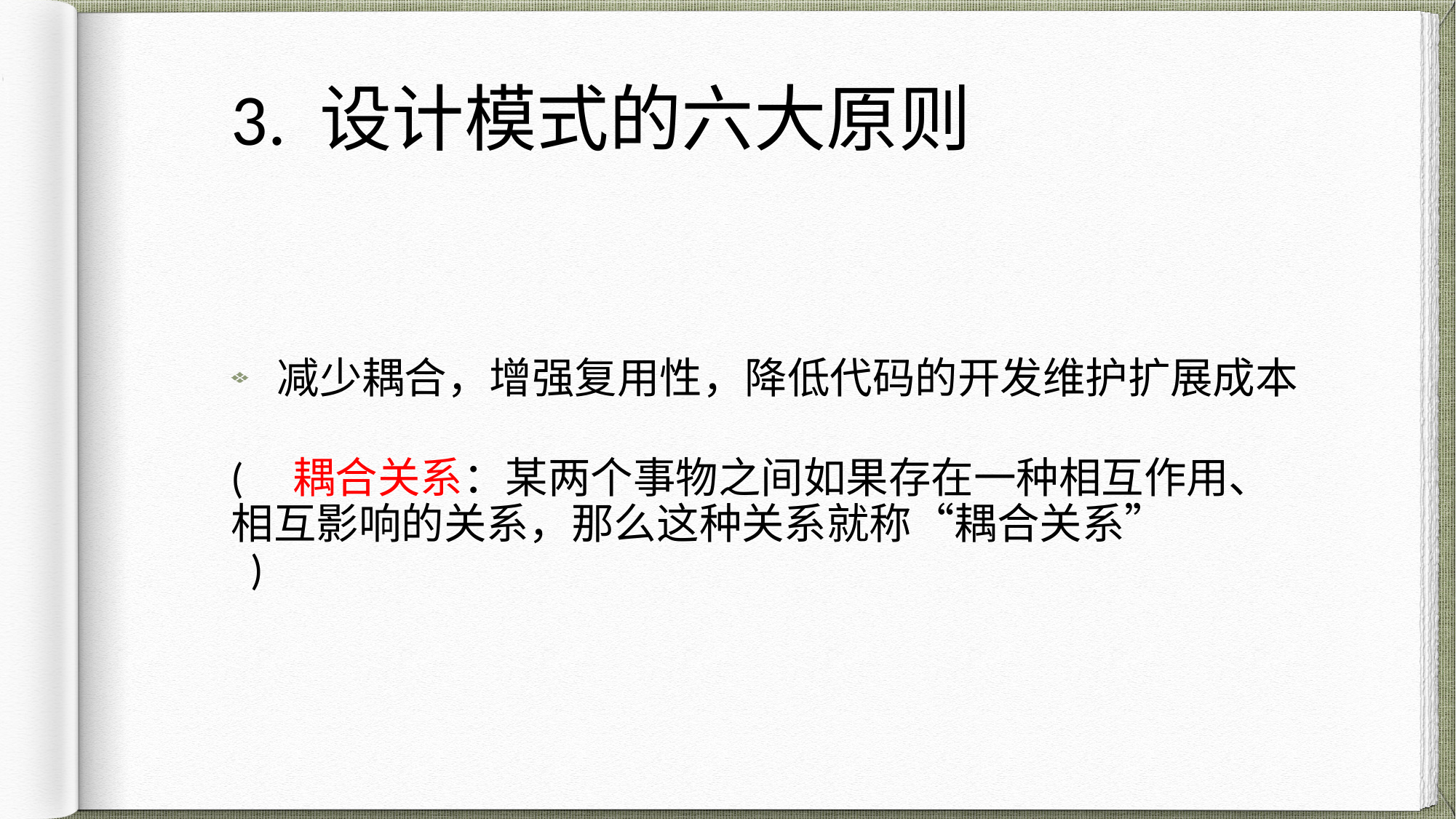

# 3. 设计模式的六大原则
减少耦合，增强复用性，降低代码的开发维护扩展成本
(    耦合关系：某两个事物之间如果存在一种相互作用、   相互影响的关系，那么这种关系就称“耦合关系”                )